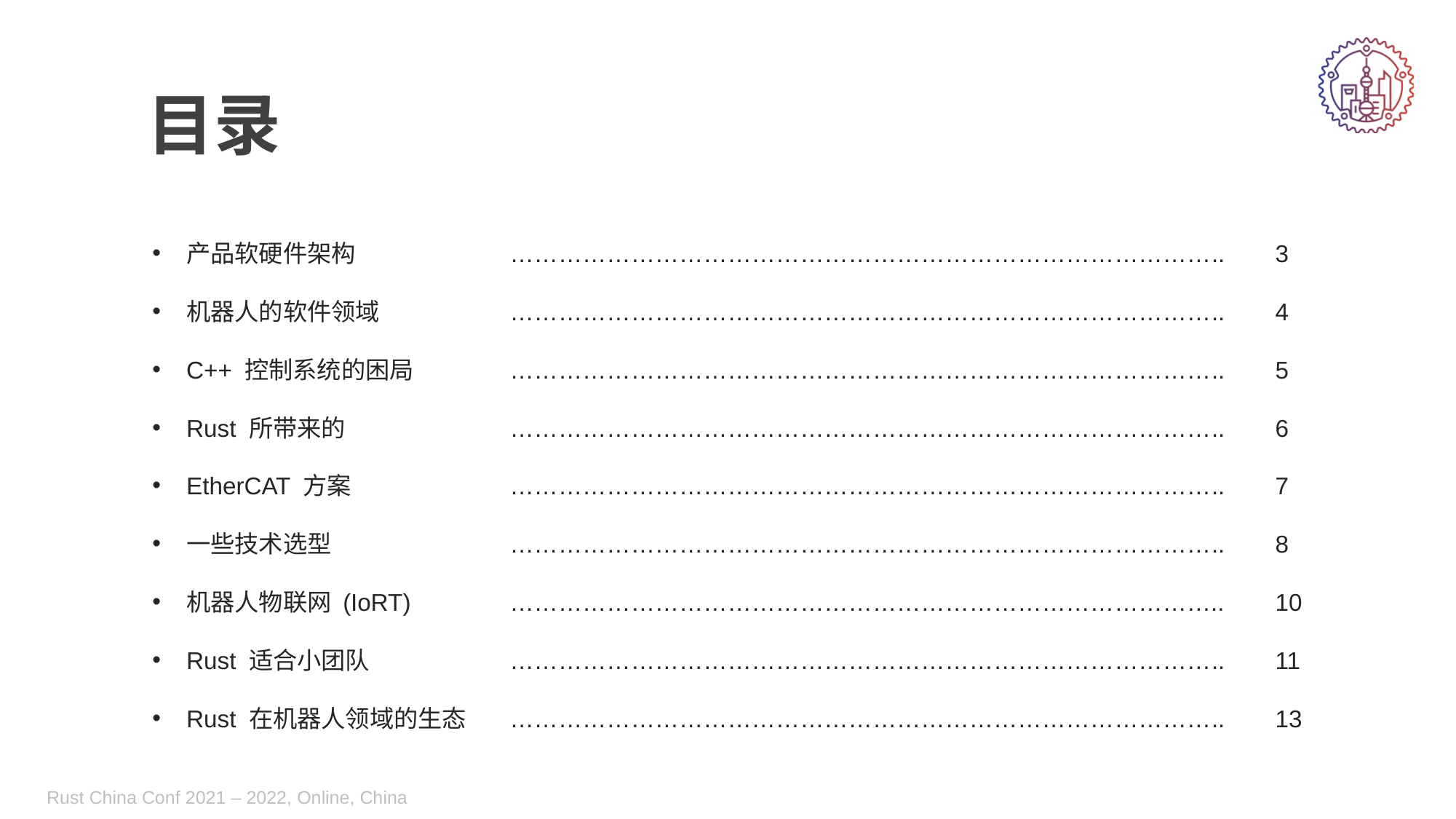

目录
产品软硬件架构
机器人的软件领域
C++ 控制系统的困局
Rust 所带来的
EtherCAT 方案
一些技术选型
机器人物联网 (IoRT)
Rust 适合小团队
Rust 在机器人领域的生态
……………………………………………………………………………..
……………………………………………………………………………..
……………………………………………………………………………..
……………………………………………………………………………..
……………………………………………………………………………..
…………………………………………………………………………….. ……………………………………………………………………………..
……………………………………………………………………………..
……………………………………………………………………………..

3
4
5
6
7
8
10
11
13